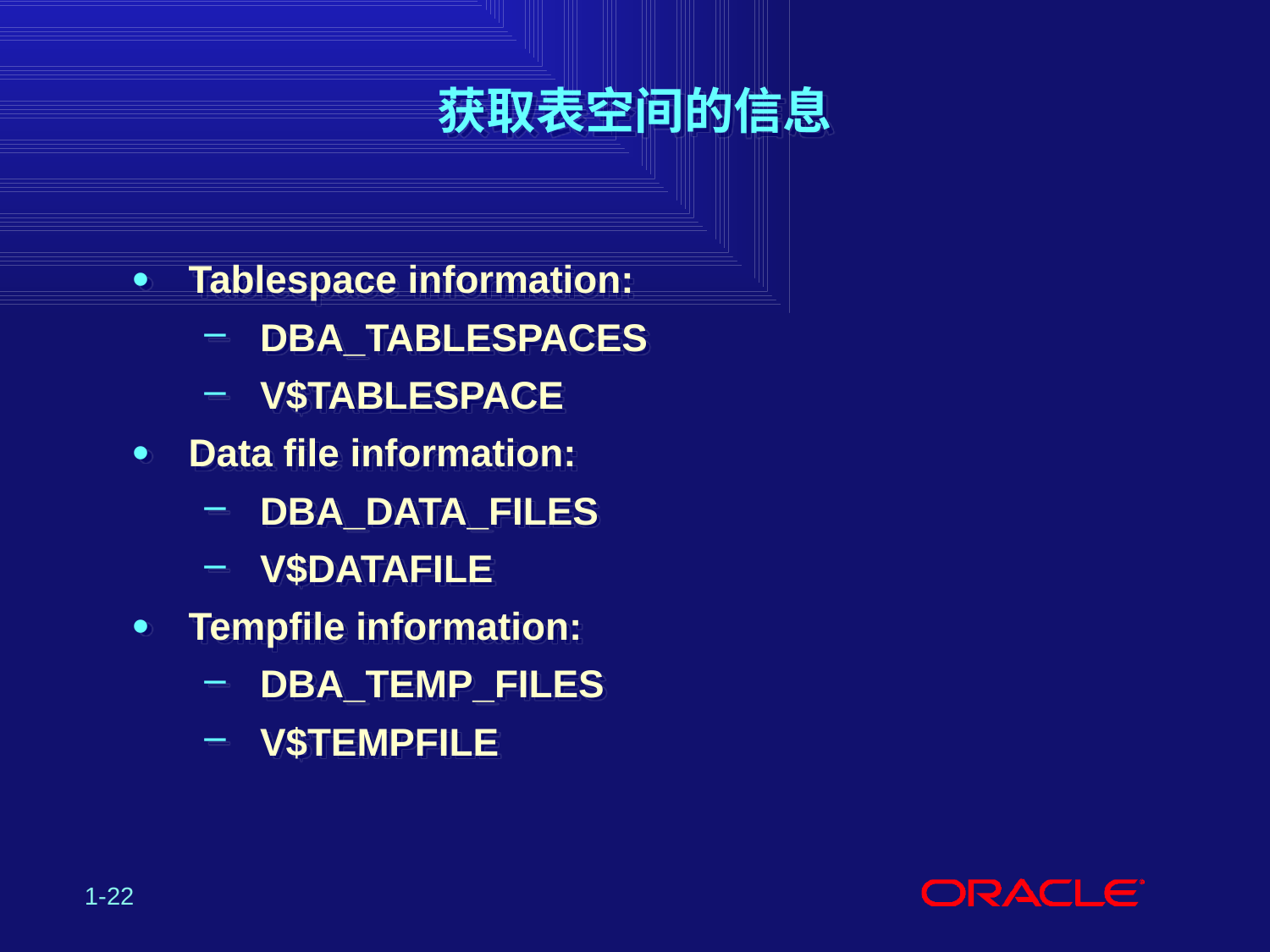

# 获取表空间的信息
Tablespace information:
DBA_TABLESPACES
V$TABLESPACE
Data file information:
DBA_DATA_FILES
V$DATAFILE
Tempfile information:
DBA_TEMP_FILES
V$TEMPFILE